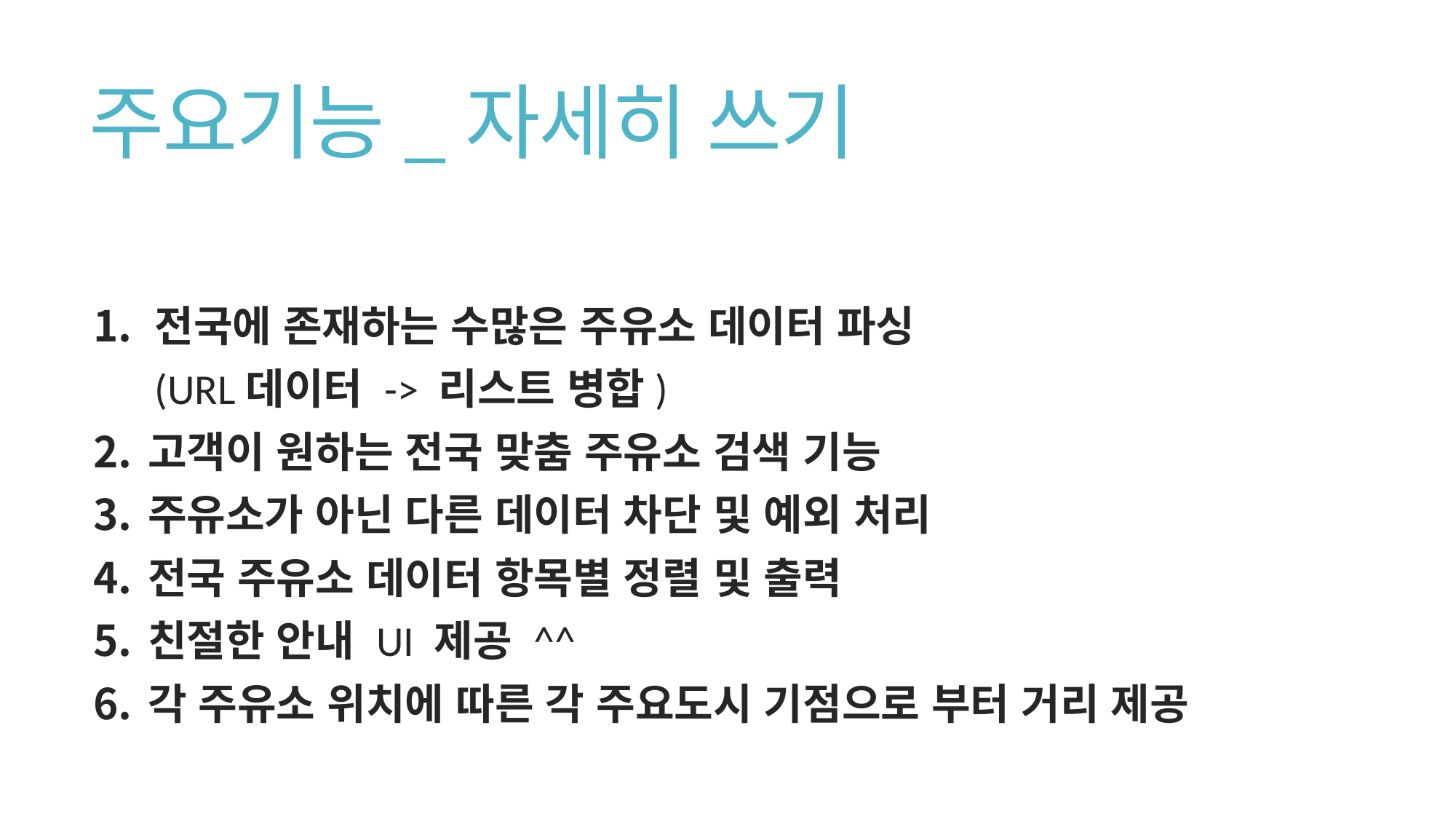

# 주요기능_자세히 쓰기

전국에 존재하는 수많은 주유소 데이터 파싱
	(URL데이터 -> 리스트 병합)
고객이 원하는 전국 맞춤 주유소 검색 기능
주유소가 아닌 다른 데이터 차단 및 예외 처리
전국 주유소 데이터 항목별 정렬 및 출력
친절한 안내 UI 제공 ^^
각 주유소 위치에 따른 각 주요도시 기점으로 부터 거리 제공